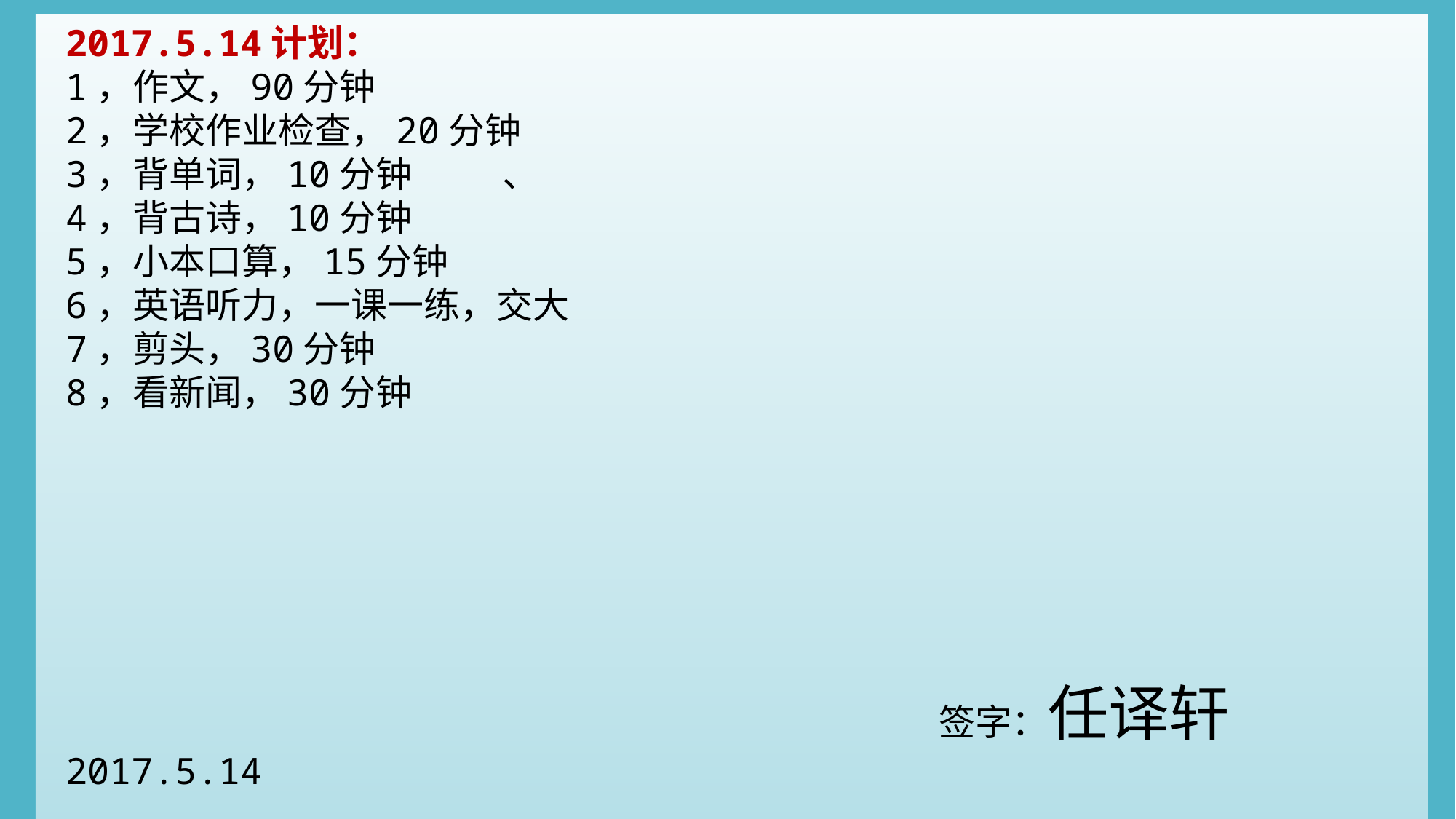

2017.5.14计划：
1，作文，90分钟
2，学校作业检查，20分钟
3，背单词，10分钟	、
4，背古诗，10分钟
5，小本口算，15分钟
6，英语听力，一课一练，交大
7，剪头，30分钟
8，看新闻，30分钟

								签字：任译轩		2017.5.14

备注：每个项目结束后可以休息10分钟，如果计划时间节省归入休息时间。